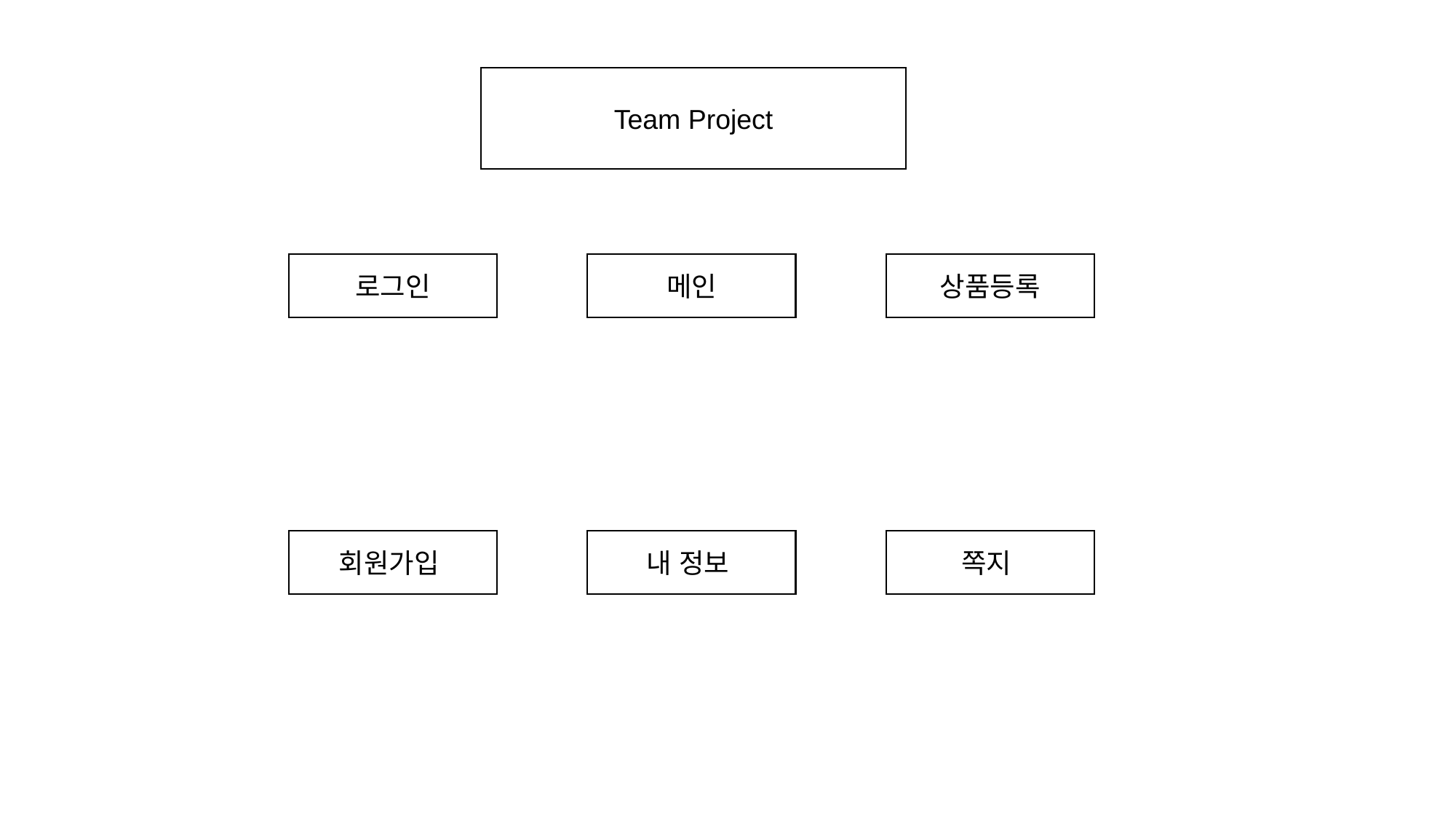

Team Project
로그인
메인
상품등록
회원가입
내 정보
쪽지